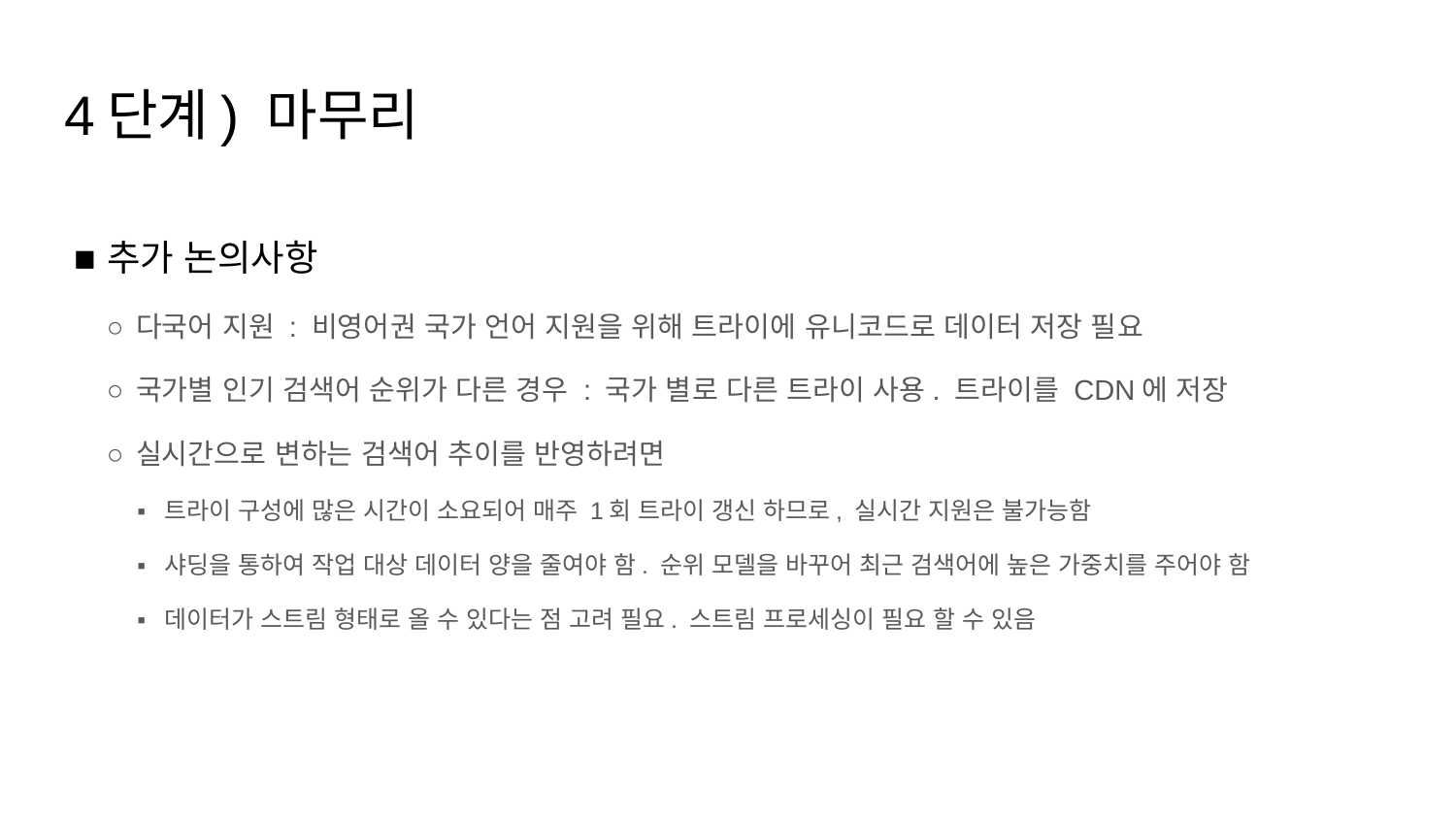

# 4단계) 마무리
추가 논의사항
다국어 지원 : 비영어권 국가 언어 지원을 위해 트라이에 유니코드로 데이터 저장 필요
국가별 인기 검색어 순위가 다른 경우 : 국가 별로 다른 트라이 사용. 트라이를 CDN에 저장
실시간으로 변하는 검색어 추이를 반영하려면
트라이 구성에 많은 시간이 소요되어 매주 1회 트라이 갱신 하므로, 실시간 지원은 불가능함
샤딩을 통하여 작업 대상 데이터 양을 줄여야 함. 순위 모델을 바꾸어 최근 검색어에 높은 가중치를 주어야 함
데이터가 스트림 형태로 올 수 있다는 점 고려 필요. 스트림 프로세싱이 필요 할 수 있음